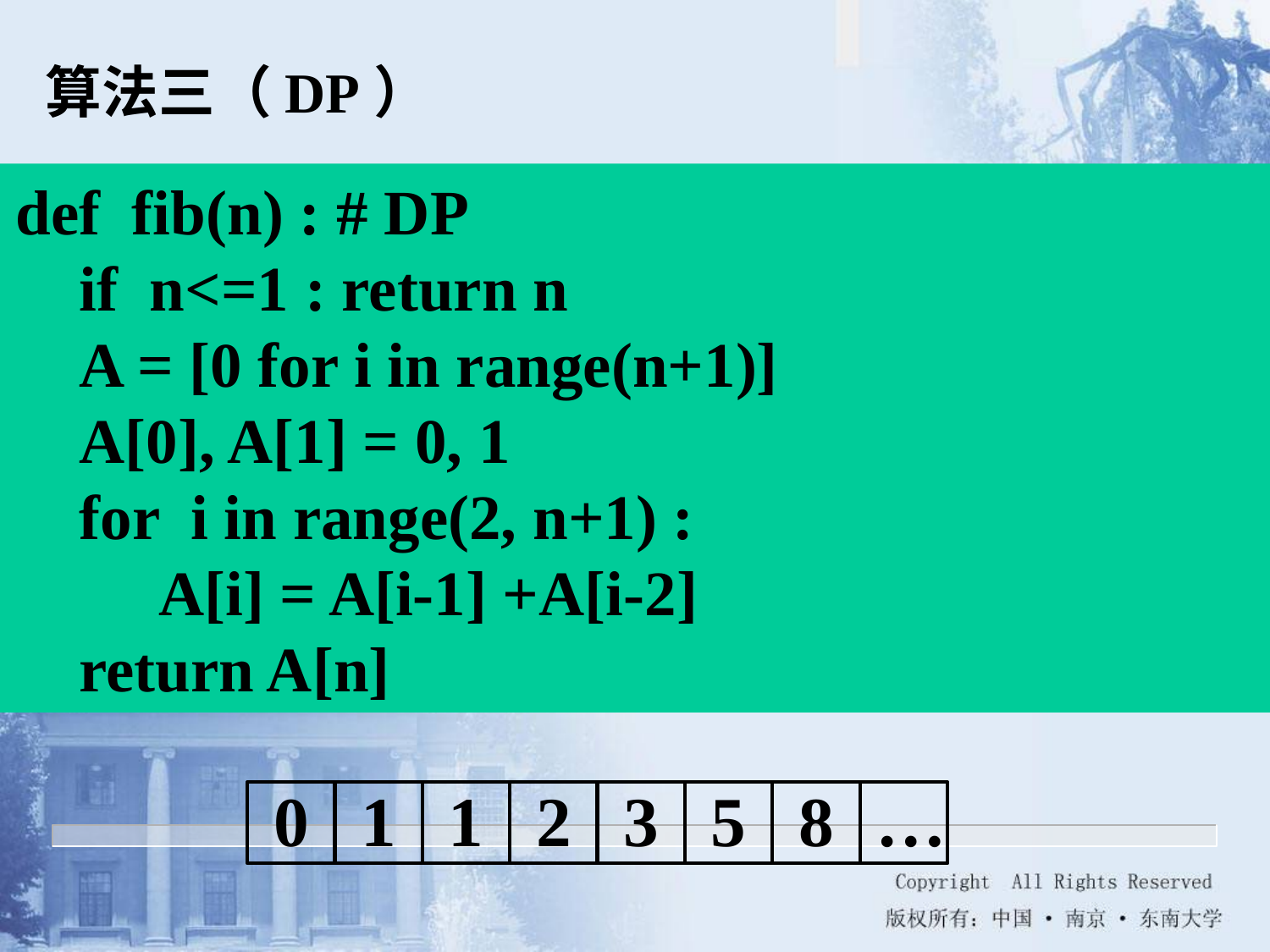

算法三（DP）
def  fib(n) : # DP
    if  n<=1 : return n
    A = [0 for i in range(n+1)]
    A[0], A[1] = 0, 1
    for  i in range(2, n+1) :
         A[i] = A[i-1] +A[i-2]
    return A[n]
1
2
5
…
0
1
3
8